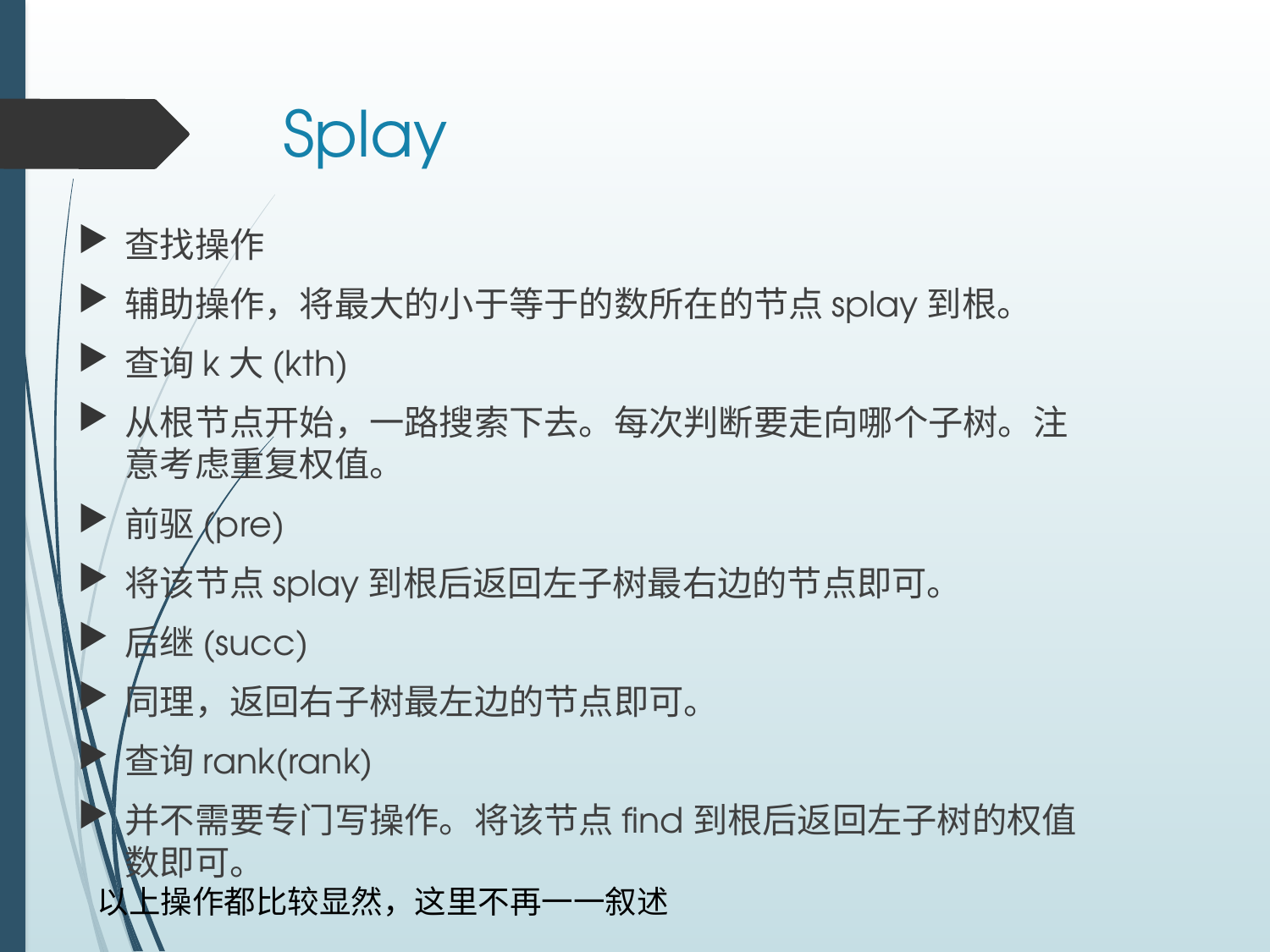

# Splay
查找操作
辅助操作，将最大的小于等于的数所在的节点splay到根。
查询k大(kth)
从根节点开始，一路搜索下去。每次判断要走向哪个子树。注意考虑重复权值。
前驱(pre)
将该节点splay到根后返回左子树最右边的节点即可。
后继(succ)
同理，返回右子树最左边的节点即可。
查询rank(rank)
并不需要专门写操作。将该节点find到根后返回左子树的权值数即可。

以上操作都比较显然，这里不再一一叙述